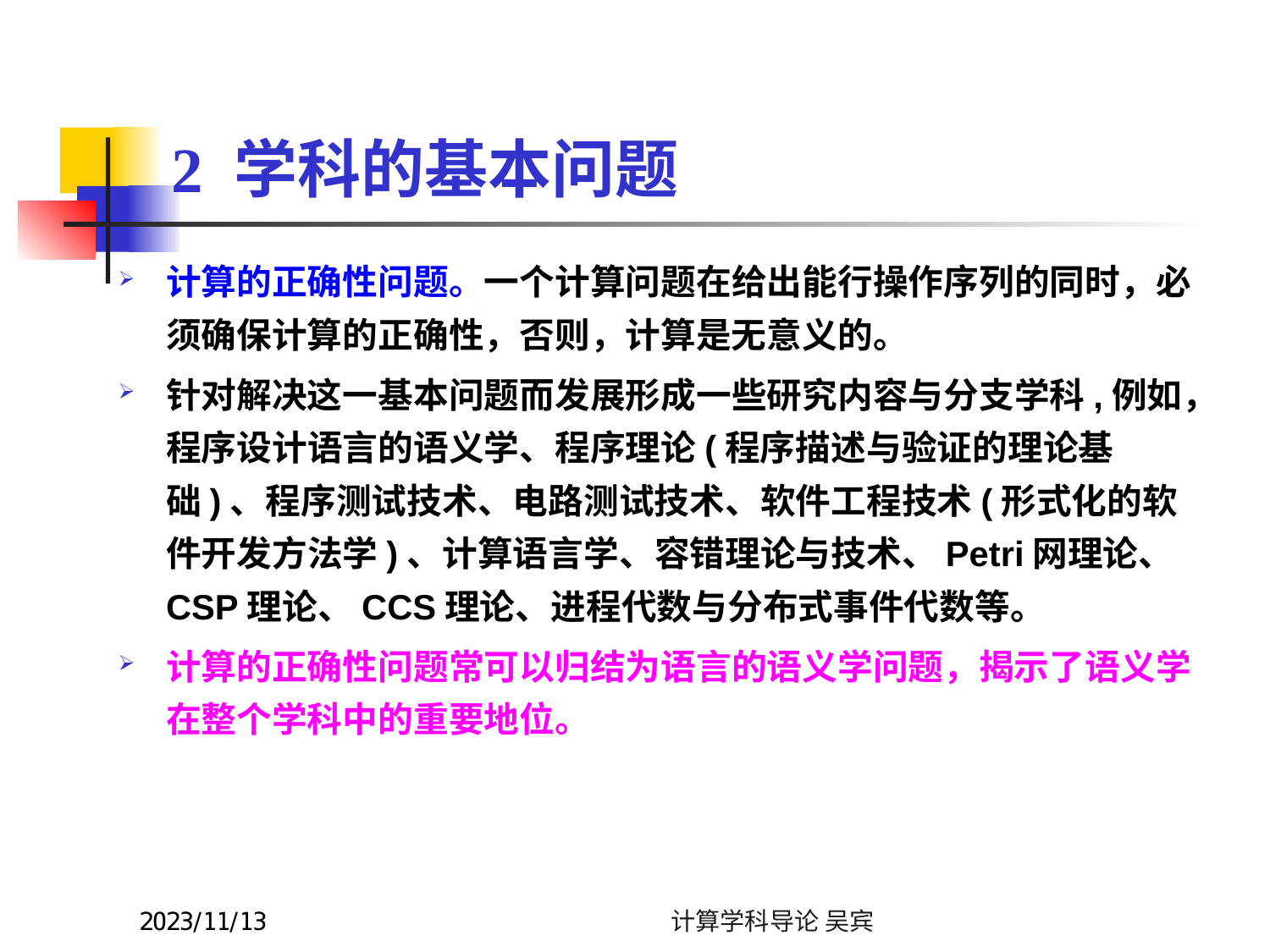

# 2 学科的基本问题
计算的正确性问题。一个计算问题在给出能行操作序列的同时，必须确保计算的正确性，否则，计算是无意义的。
针对解决这一基本问题而发展形成一些研究内容与分支学科,例如，程序设计语言的语义学、程序理论(程序描述与验证的理论基础)、程序测试技术、电路测试技术、软件工程技术(形式化的软件开发方法学)、计算语言学、容错理论与技术、Petri网理论、CSP理论、CCS理论、进程代数与分布式事件代数等。
计算的正确性问题常可以归结为语言的语义学问题，揭示了语义学在整个学科中的重要地位。

2023/11/13
计算学科导论 吴宾